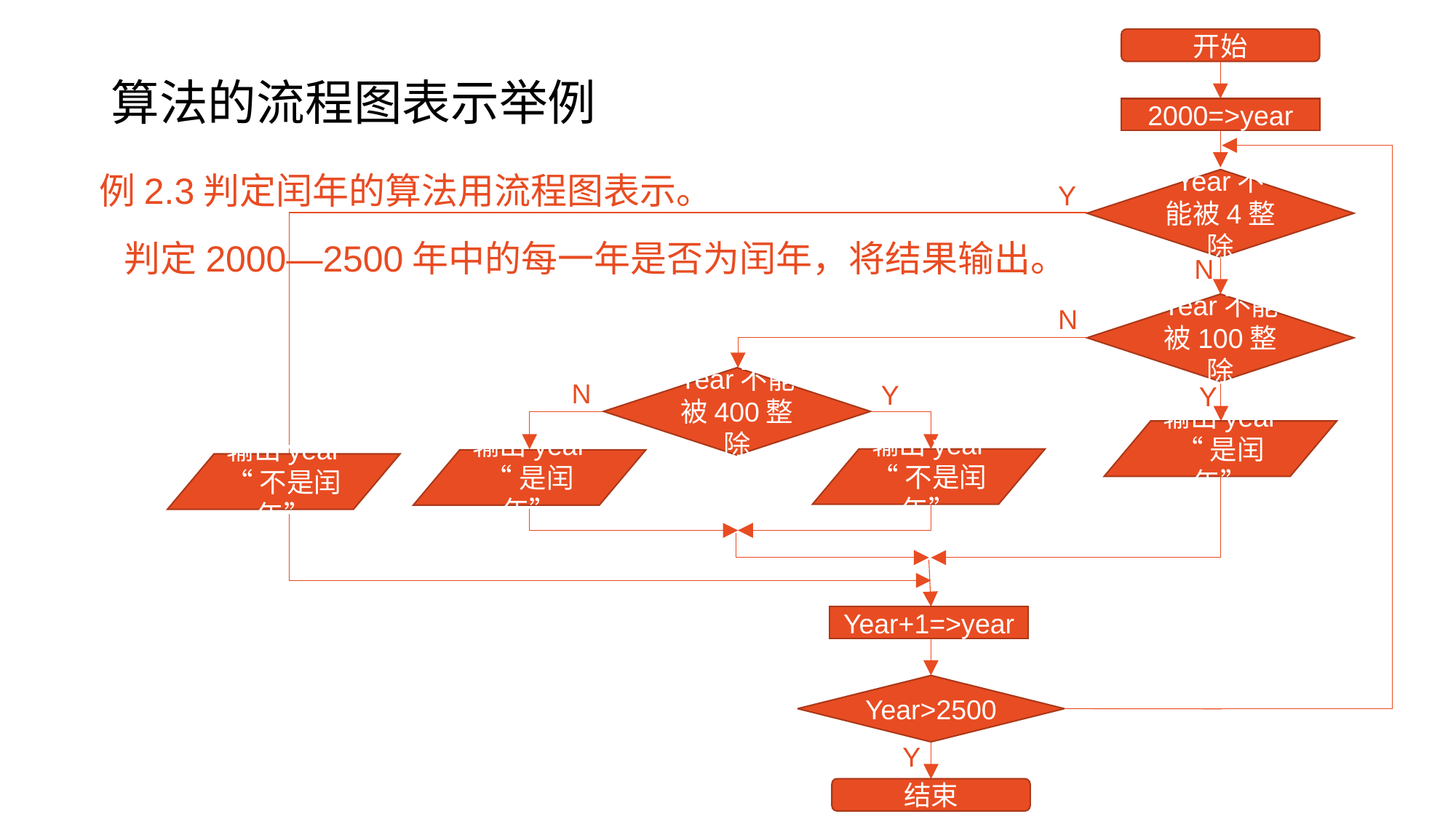

开始
2000=>year

Year不能被4整除
Y

N
Year不能被100整除
N

Year不能被400整除
N
Y

输出year
“不是闰年”
输出year
“是闰年”
输出year
“不是闰年”
Y
输出year
“是闰年”

Year+1=>year
Year>2500
Y
结束
# 算法的流程图表示举例
例2.3判定闰年的算法用流程图表示。
  判定2000—2500年中的每一年是否为闰年，将结果输出。